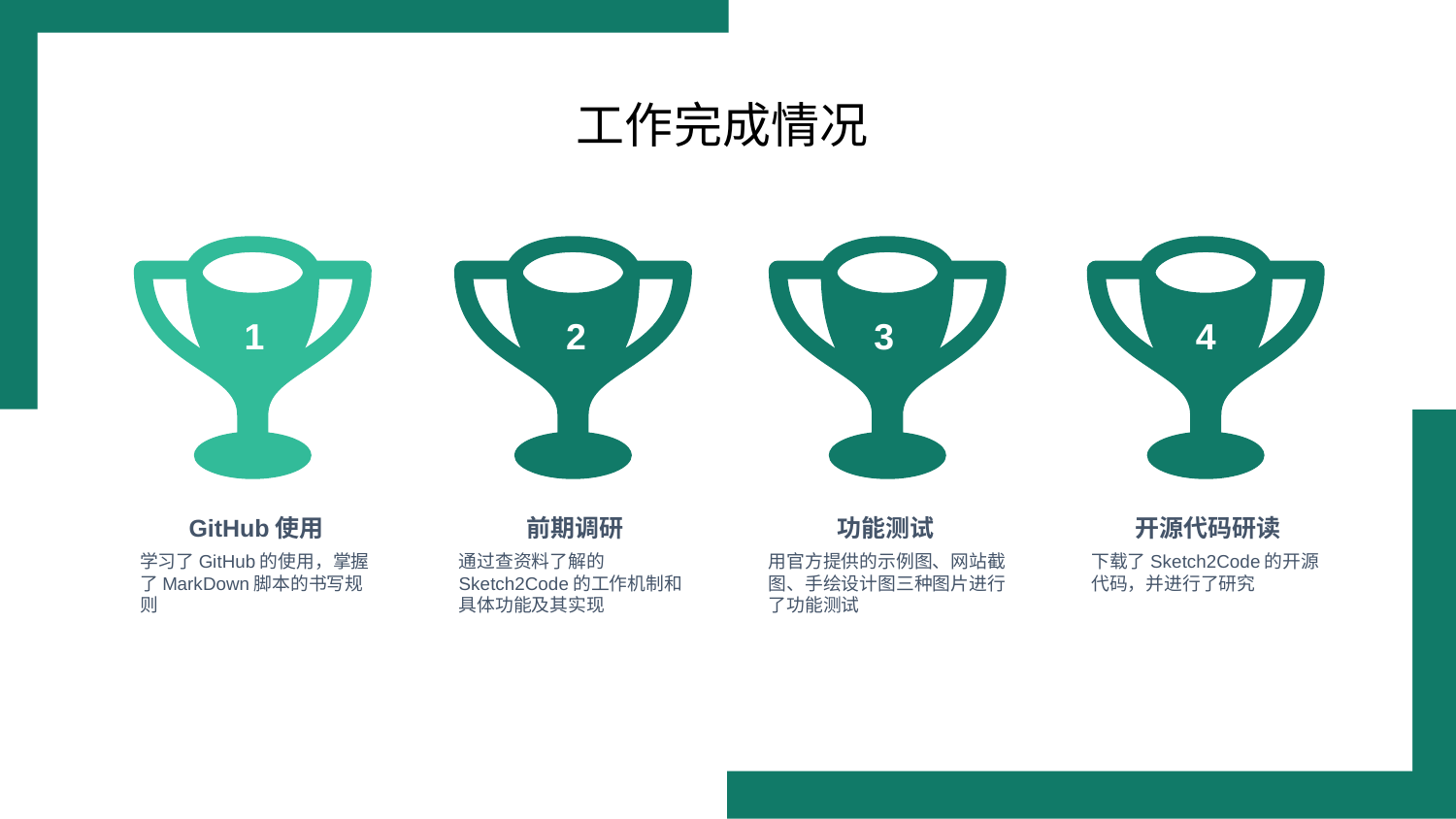

工作完成情况

1
2
3
4
GitHub使用
前期调研
功能测试
开源代码研读
学习了GitHub的使用，掌握了MarkDown脚本的书写规则
通过查资料了解的Sketch2Code的工作机制和具体功能及其实现
用官方提供的示例图、网站截图、手绘设计图三种图片进行了功能测试
下载了Sketch2Code的开源代码，并进行了研究